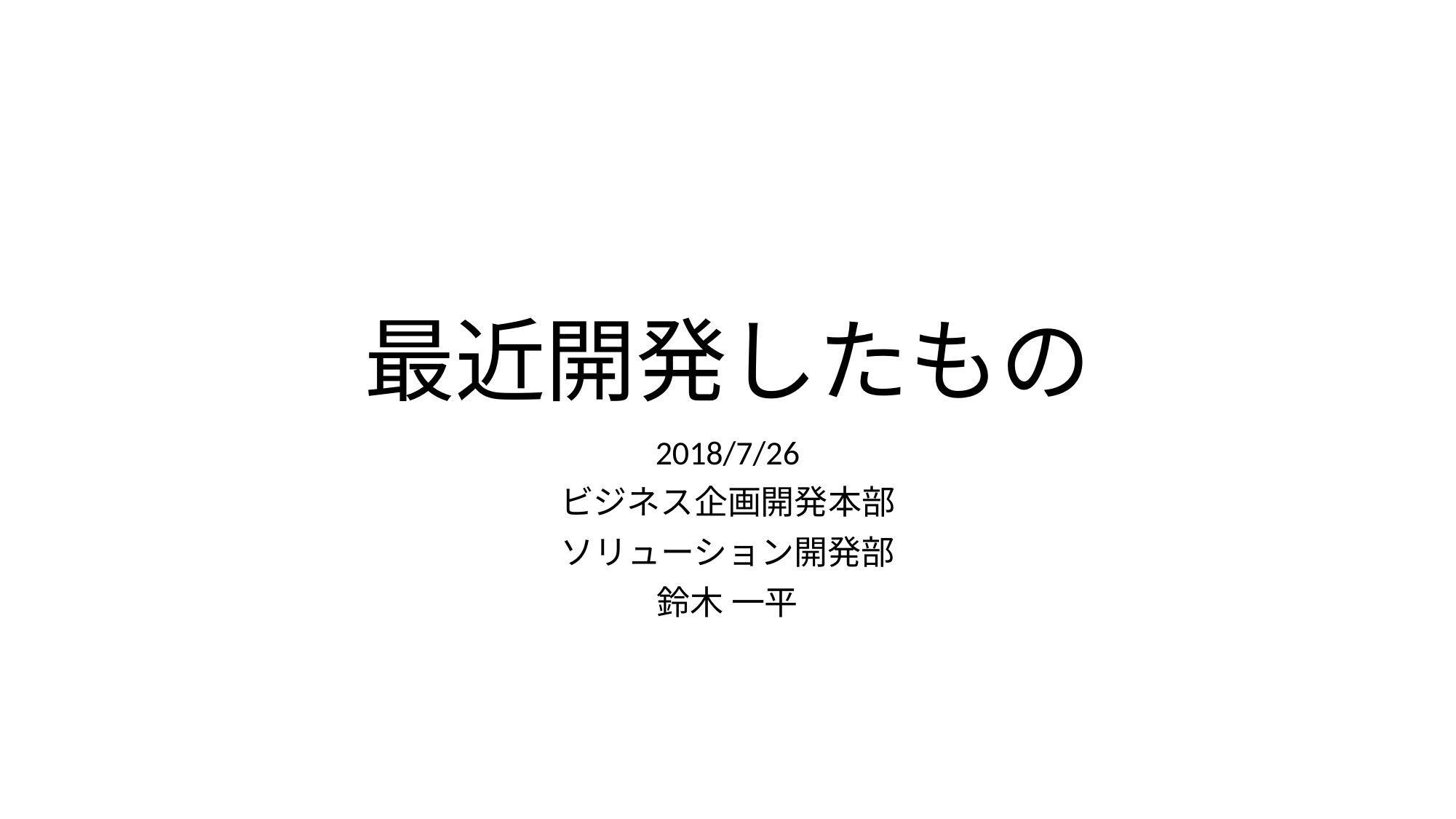

# 最近開発したもの
2018/7/26
ビジネス企画開発本部
ソリューション開発部
鈴木 一平